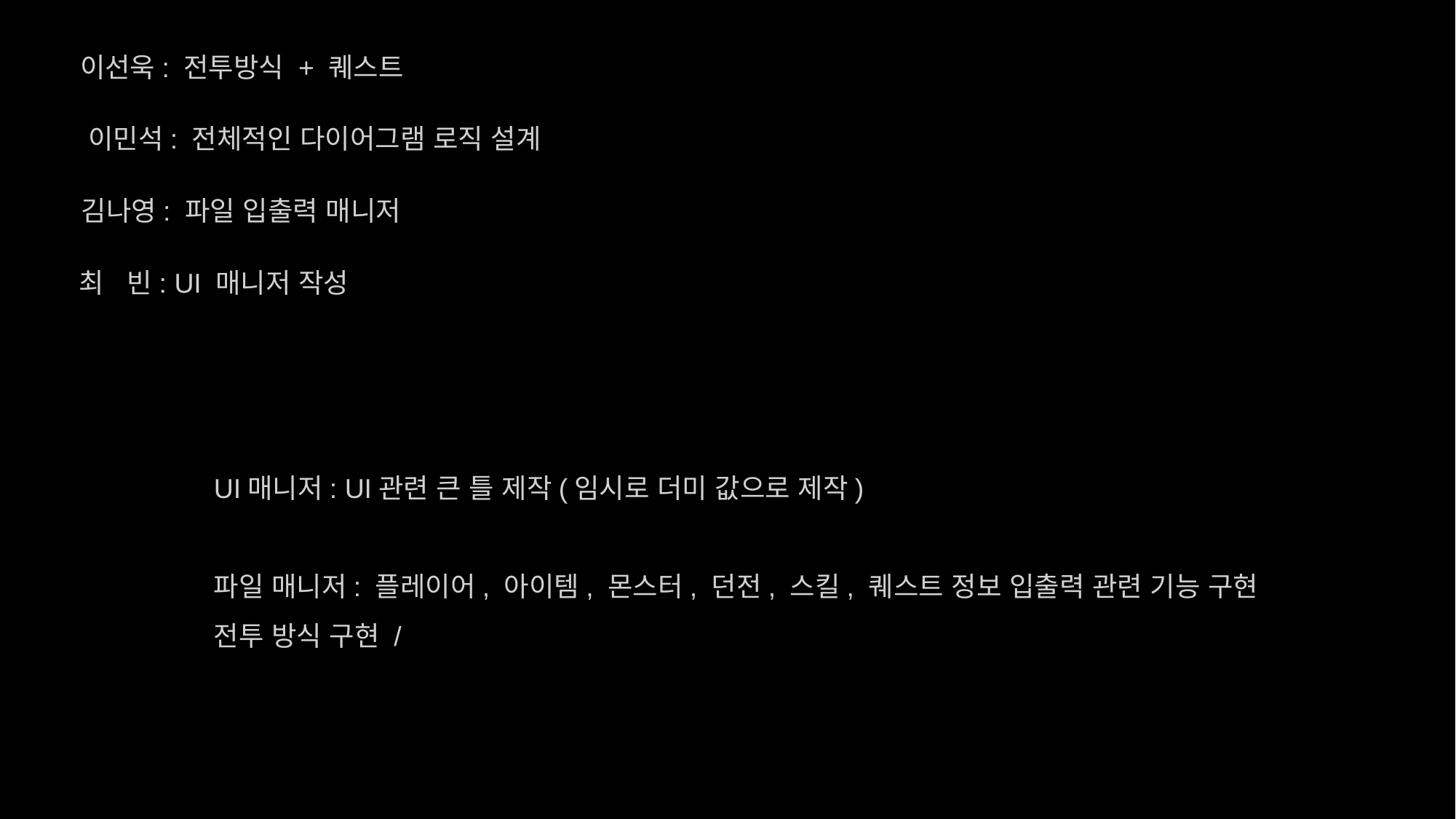

이선욱: 전투방식 + 퀘스트
이민석: 전체적인 다이어그램 로직 설계
김나영: 파일 입출력 매니저
최   빈: UI 매니저 작성
UI매니저: UI관련 큰 틀 제작(임시로 더미 값으로 제작)

파일 매니저: 플레이어, 아이템, 몬스터, 던전, 스킬, 퀘스트 정보 입출력 관련 기능 구현
전투 방식 구현 /